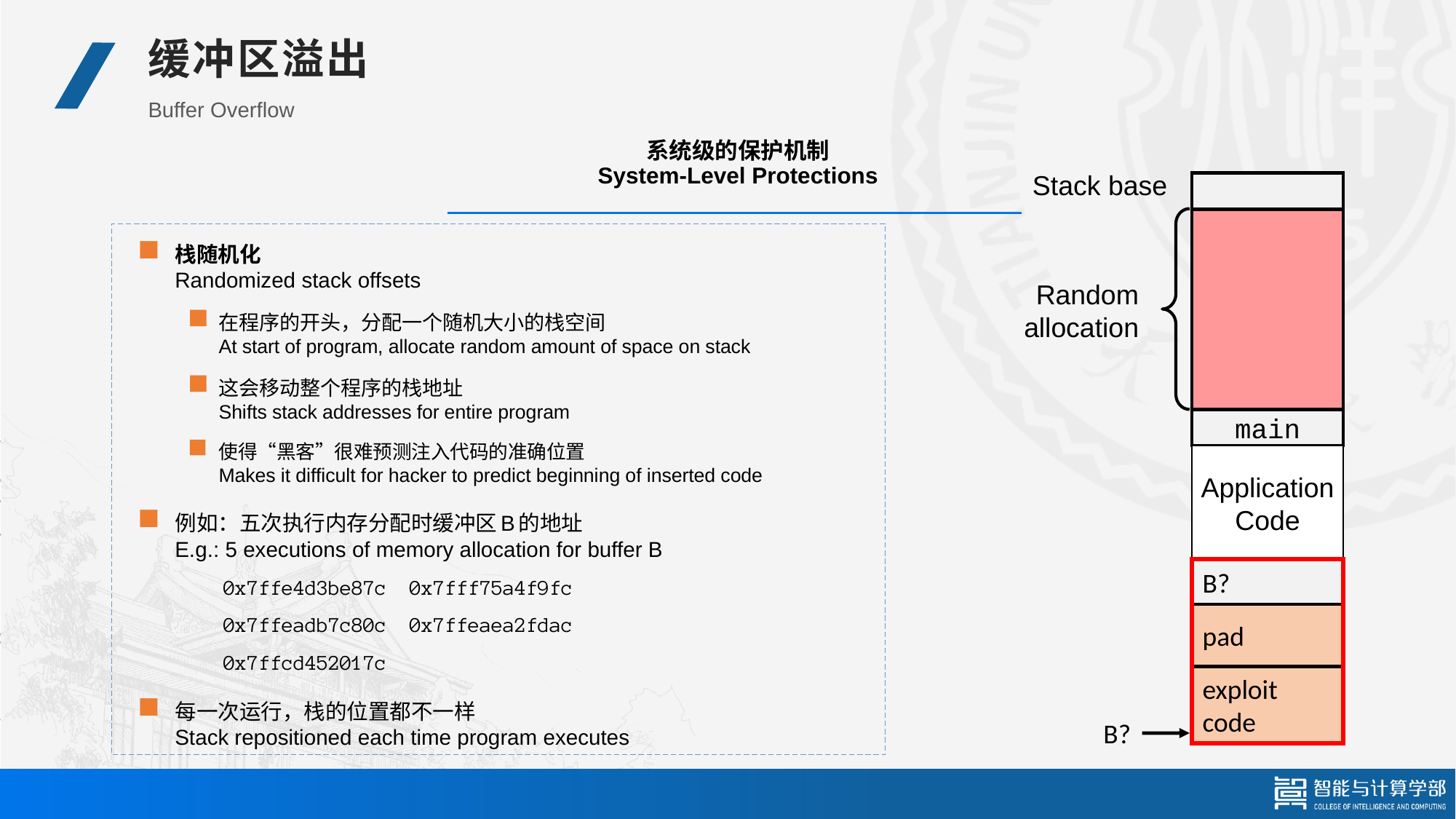

缓冲区溢出
Buffer Overflow
# 系统级的保护机制 System-Level Protections
Stack base

Random
allocation
main
Application
Code
B?
pad
exploit
code
B?

栈随机化
Randomized stack offsets
在程序的开头，分配一个随机大小的栈空间
At start of program, allocate random amount of space on stack
这会移动整个程序的栈地址
Shifts stack addresses for entire program
使得“黑客”很难预测注入代码的准确位置
Makes it difficult for hacker to predict beginning of inserted code
例如：五次执行内存分配时缓冲区B的地址
E.g.: 5 executions of memory allocation for buffer B
      0x7ffe4d3be87c  0x7fff75a4f9fc
      0x7ffeadb7c80c  0x7ffeaea2fdac
      0x7ffcd452017c
每一次运行，栈的位置都不一样
Stack repositioned each time program executes